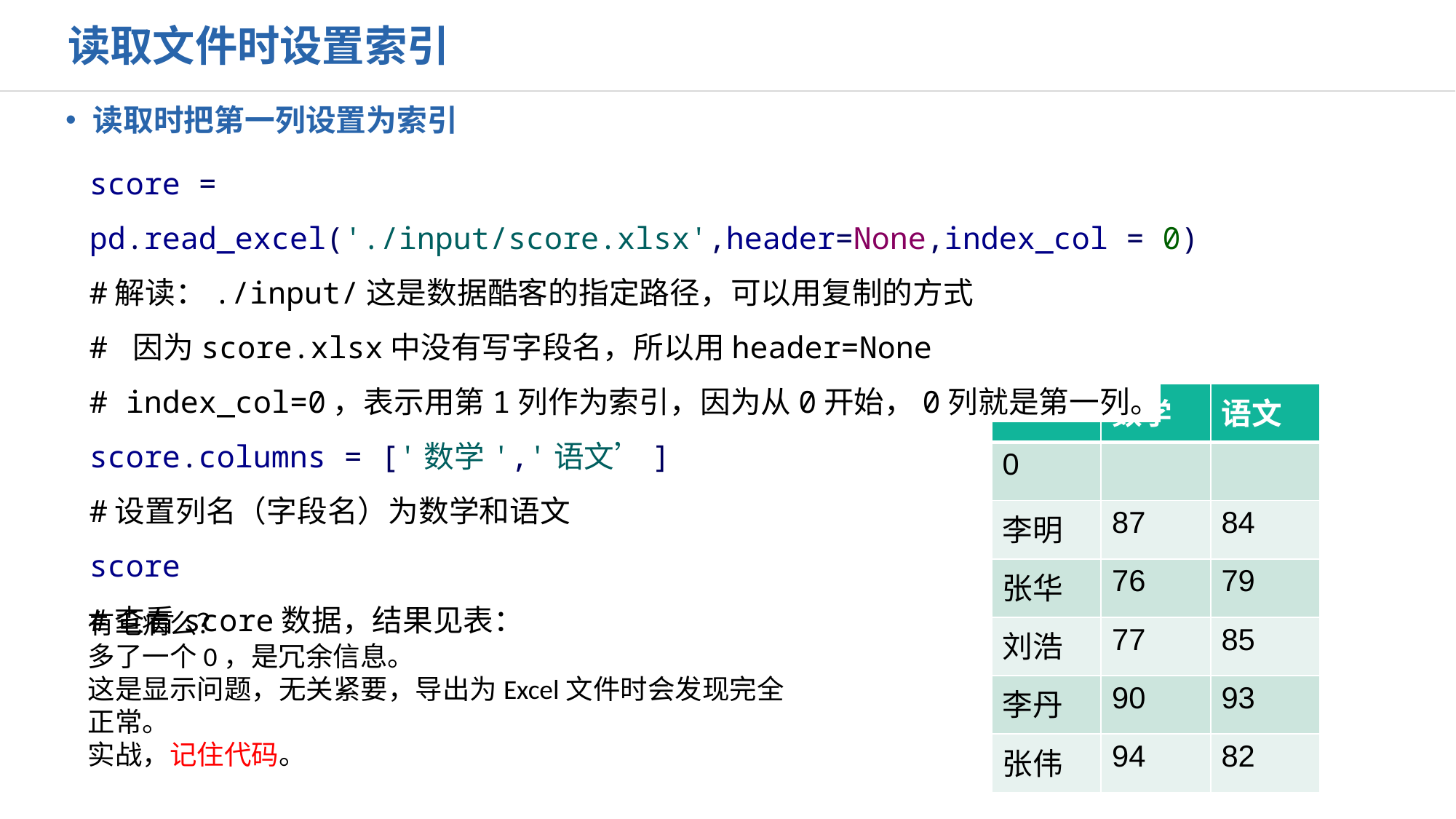

读取文件时设置索引
读取时把第一列设置为索引
score = pd.read_excel('./input/score.xlsx',header=None,index_col = 0)
#解读：./input/这是数据酷客的指定路径，可以用复制的方式
# 因为score.xlsx中没有写字段名，所以用header=None
# index_col=0，表示用第1列作为索引，因为从0开始，0列就是第一列。
score.columns = ['数学','语文’]
#设置列名（字段名）为数学和语文
score
#查看score数据，结果见表：
|  | 数学 | 语文 |
| --- | --- | --- |
| 0 |  |  |
| 李明 | 87 | 84 |
| 张华 | 76 | 79 |
| 刘浩 | 77 | 85 |
| 李丹 | 90 | 93 |
| 张伟 | 94 | 82 |
有毛病么？
多了一个0，是冗余信息。
这是显示问题，无关紧要，导出为Excel文件时会发现完全正常。
实战，记住代码。